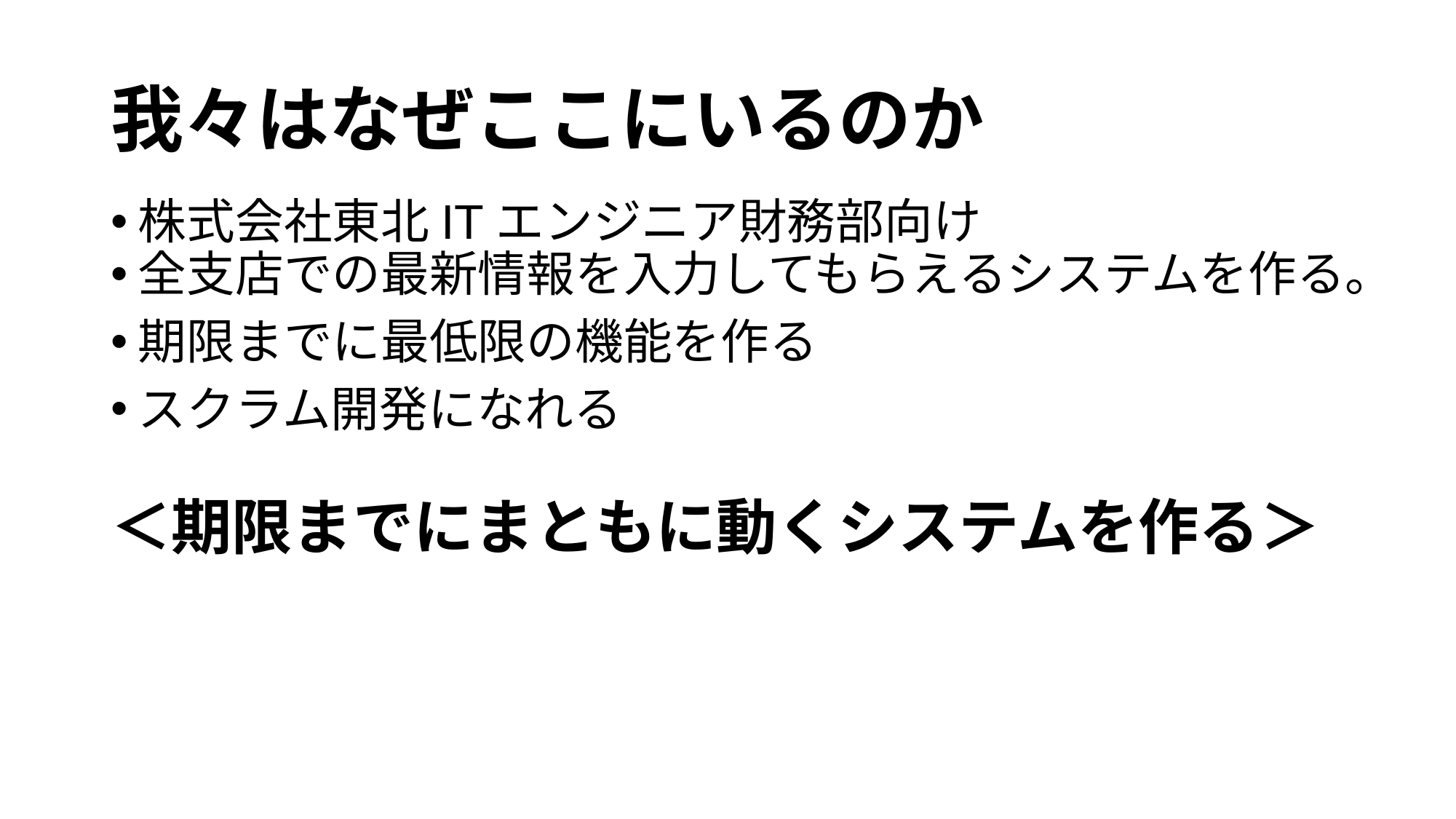

# 我々はなぜここにいるのか
株式会社東北ITエンジニア財務部向け
全支店での最新情報を入力してもらえるシステムを作る。
期限までに最低限の機能を作る
スクラム開発になれる
＜期限までにまともに動くシステムを作る＞